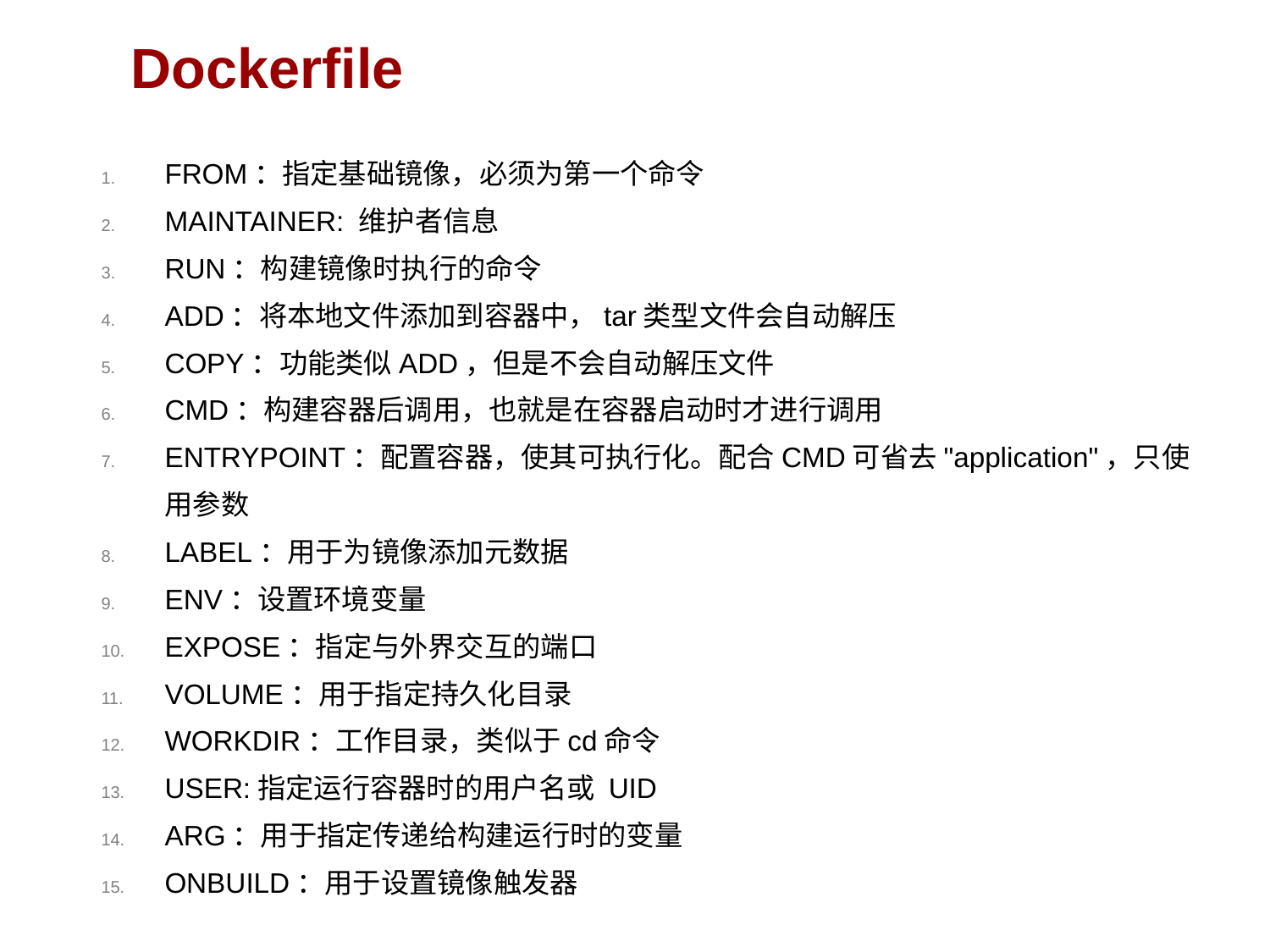

# Dockerfile
FROM：指定基础镜像，必须为第一个命令
MAINTAINER: 维护者信息
RUN：构建镜像时执行的命令
ADD：将本地文件添加到容器中，tar类型文件会自动解压
COPY：功能类似ADD，但是不会自动解压文件
CMD：构建容器后调用，也就是在容器启动时才进行调用
ENTRYPOINT：配置容器，使其可执行化。配合CMD可省去"application"，只使用参数
LABEL：用于为镜像添加元数据
ENV：设置环境变量
EXPOSE：指定与外界交互的端口
VOLUME：用于指定持久化目录
WORKDIR：工作目录，类似于cd命令
USER:指定运行容器时的用户名或 UID
ARG：用于指定传递给构建运行时的变量
ONBUILD：用于设置镜像触发器